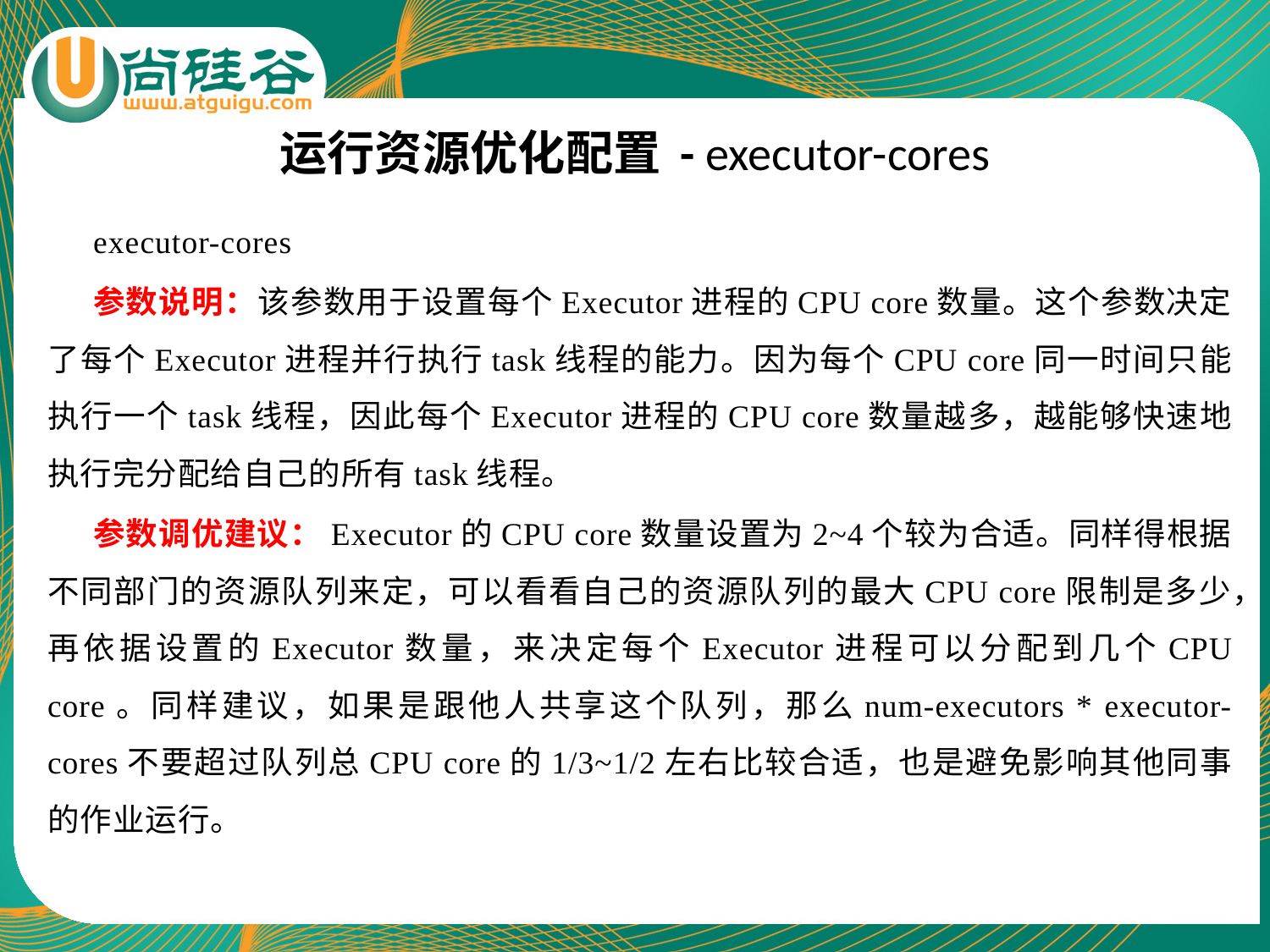

# 运行资源优化配置 - executor-cores
executor-cores
参数说明：该参数用于设置每个Executor进程的CPU core数量。这个参数决定了每个Executor进程并行执行task线程的能力。因为每个CPU core同一时间只能执行一个task线程，因此每个Executor进程的CPU core数量越多，越能够快速地执行完分配给自己的所有task线程。
参数调优建议：Executor的CPU core数量设置为2~4个较为合适。同样得根据不同部门的资源队列来定，可以看看自己的资源队列的最大CPU core限制是多少，再依据设置的Executor数量，来决定每个Executor进程可以分配到几个CPU core。同样建议，如果是跟他人共享这个队列，那么num-executors * executor-cores不要超过队列总CPU core的1/3~1/2左右比较合适，也是避免影响其他同事的作业运行。